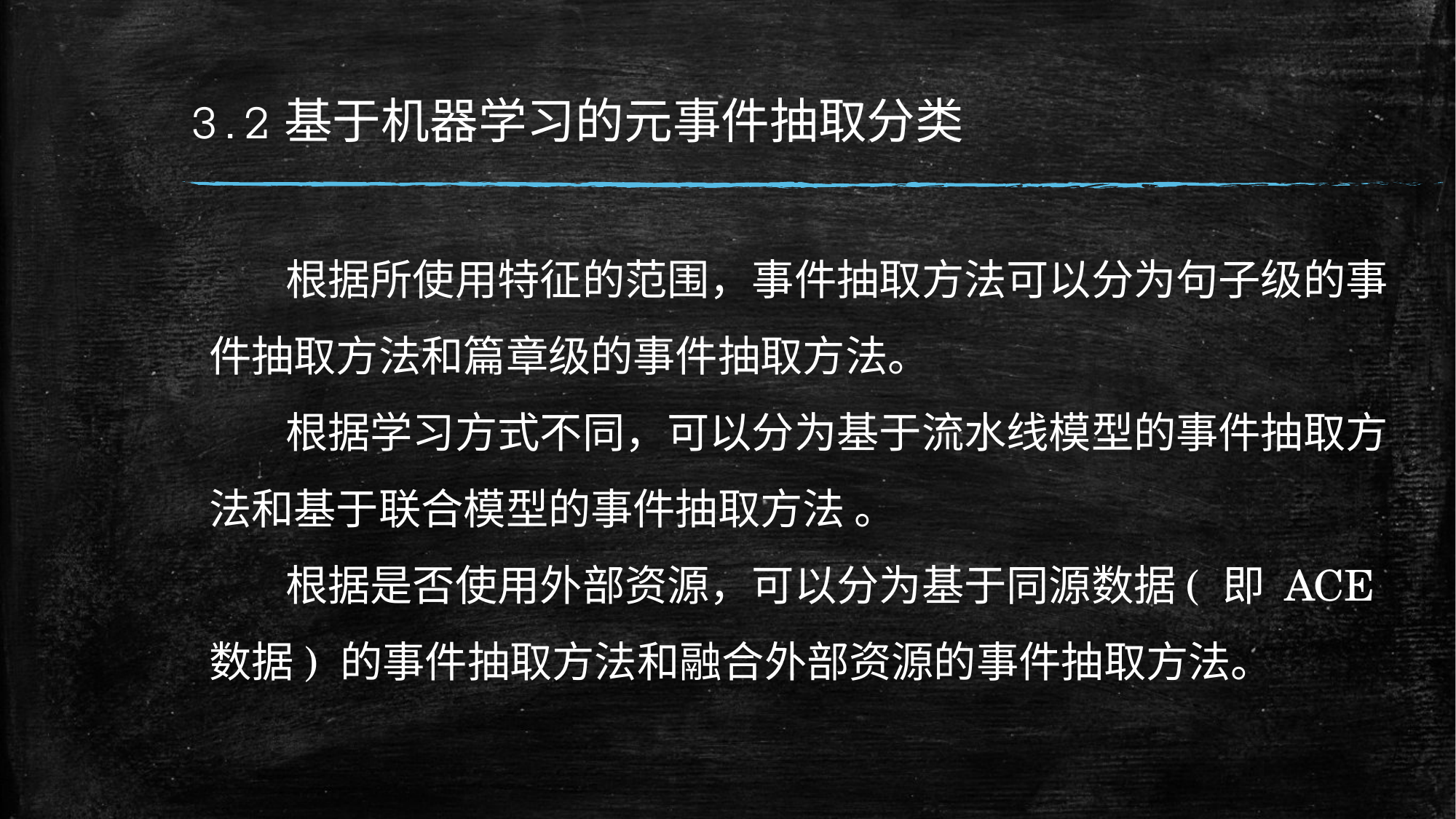

# 3.2基于机器学习的元事件抽取分类
       根据所使用特征的范围，事件抽取方法可以分为句子级的事件抽取方法和篇章级的事件抽取方法。
       根据学习方式不同，可以分为基于流水线模型的事件抽取方法和基于联合模型的事件抽取方法 。
       根据是否使用外部资源，可以分为基于同源数据( 即 ACE 数据) 的事件抽取方法和融合外部资源的事件抽取方法。